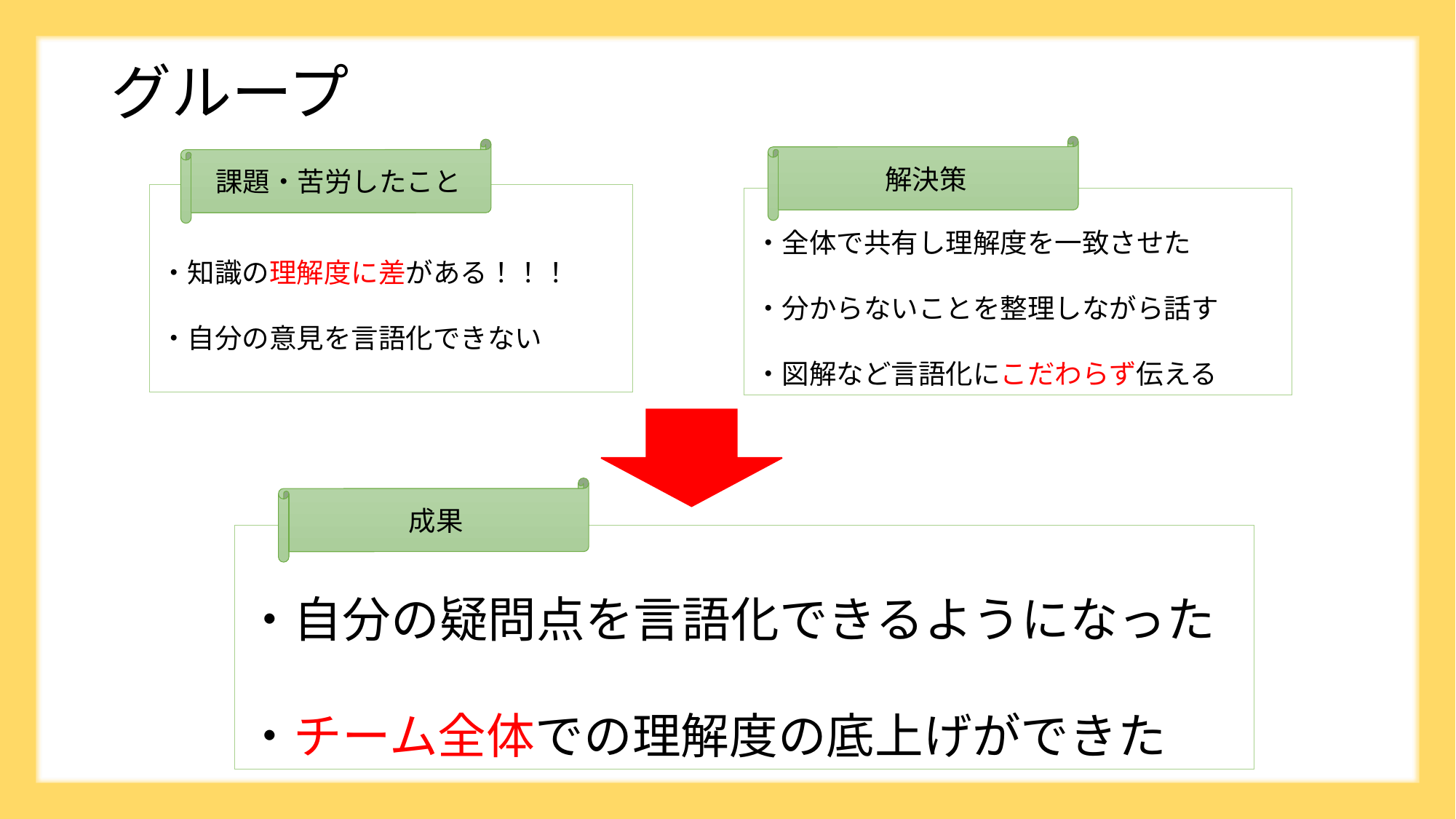

# グループ
解決策
課題・苦労したこと

・知識の理解度に差がある！！！

・自分の意見を言語化できない

・全体で共有し理解度を一致させた

・分からないことを整理しながら話す

・図解など言語化にこだわらず伝える

成果

・自分の疑問点を言語化できるようになった

・チーム全体での理解度の底上げができた